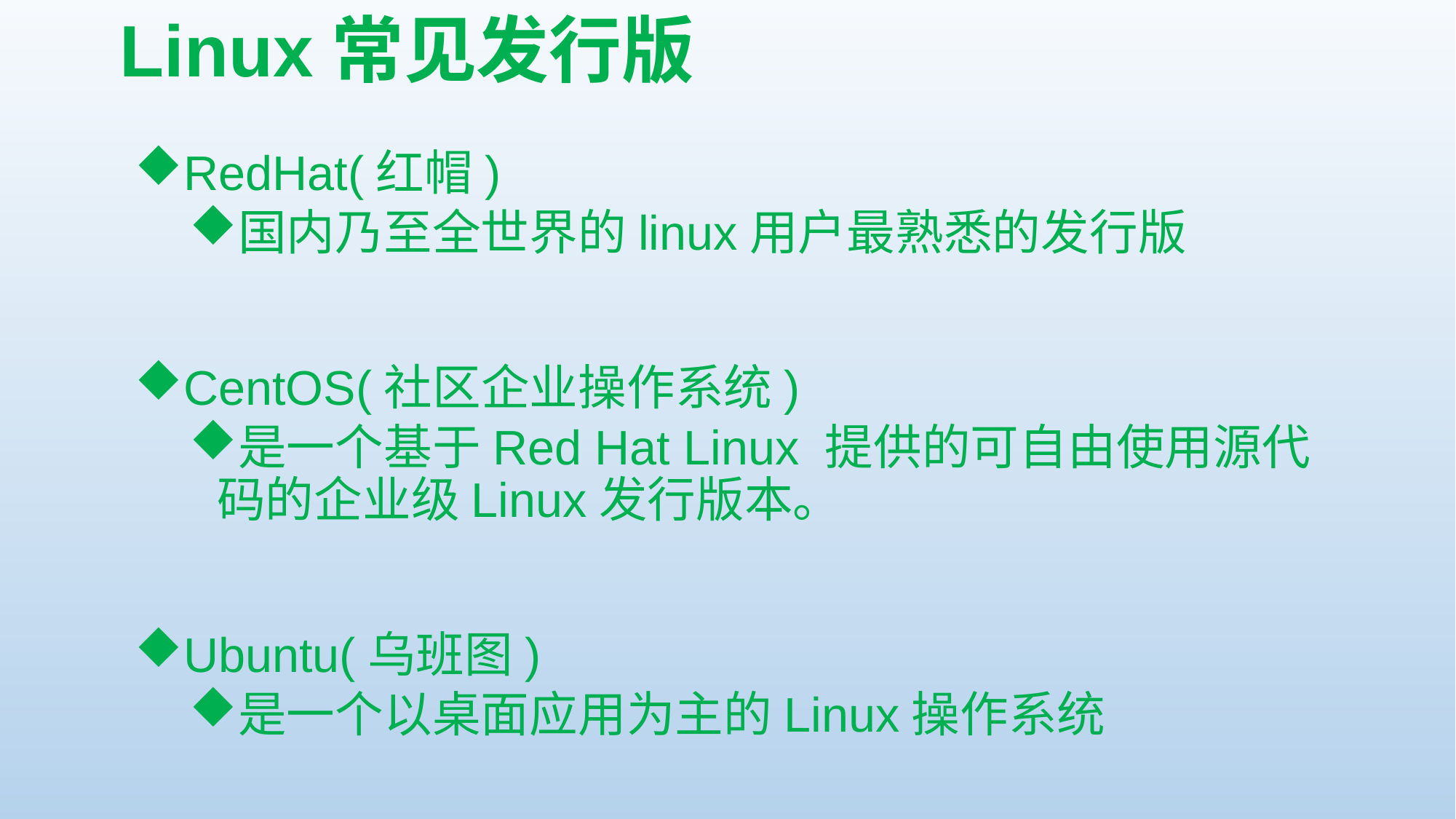

# Linux常见发行版
RedHat(红帽)
国内乃至全世界的linux用户最熟悉的发行版

CentOS(社区企业操作系统)
是一个基于Red Hat Linux 提供的可自由使用源代码的企业级Linux发行版本。

Ubuntu(乌班图)
是一个以桌面应用为主的Linux操作系统